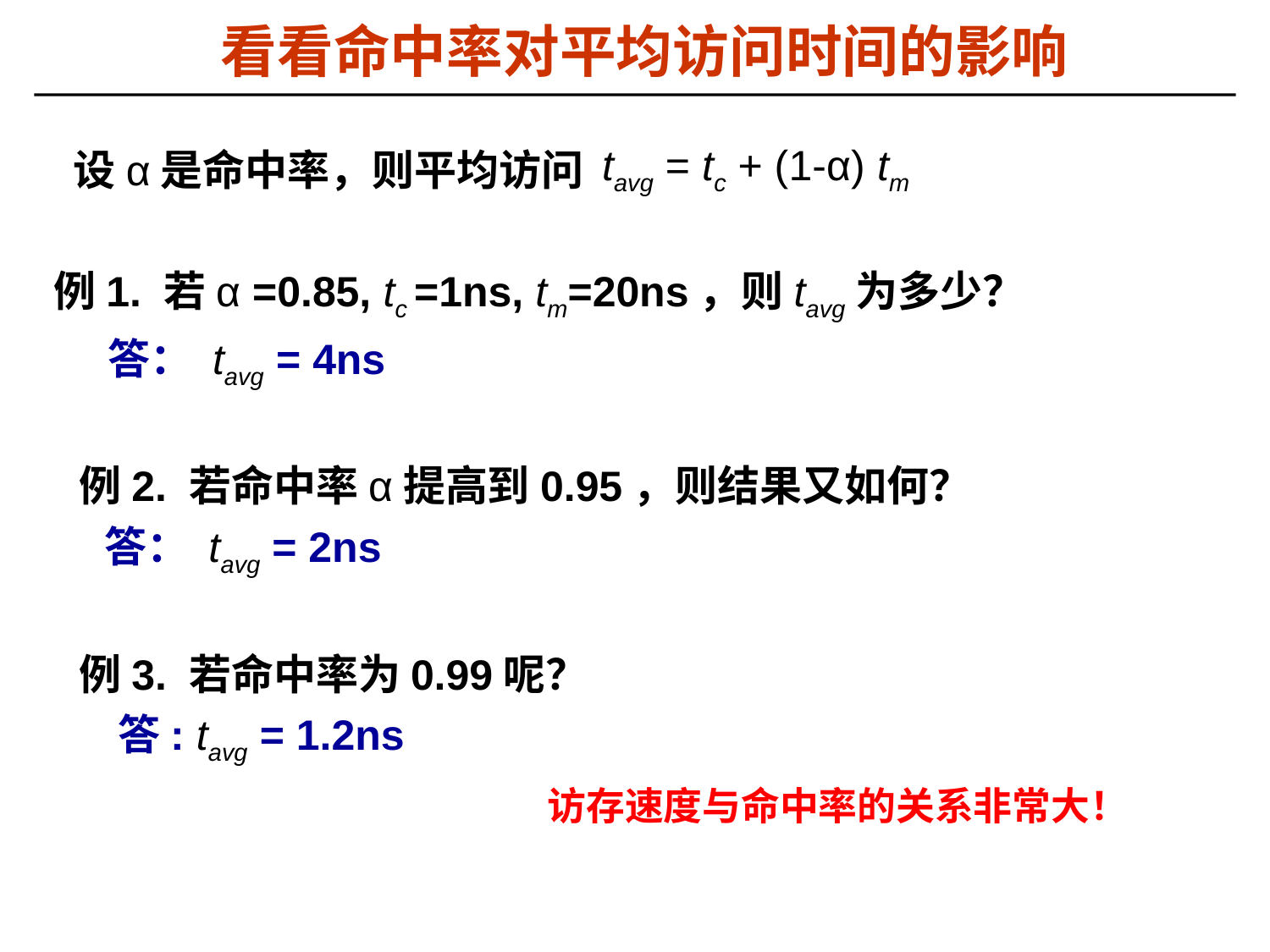

看看命中率对平均访问时间的影响
 设α是命中率，则平均访问

例1. 若α =0.85, tc =1ns, tm=20ns，则tavg为多少？
  答： tavg = 4ns

例2. 若命中率α提高到0.95，则结果又如何？
	答： tavg = 2ns

例3. 若命中率为0.99呢？
   答: tavg = 1.2ns
tavg = tc + (1-α) tm
访存速度与命中率的关系非常大！